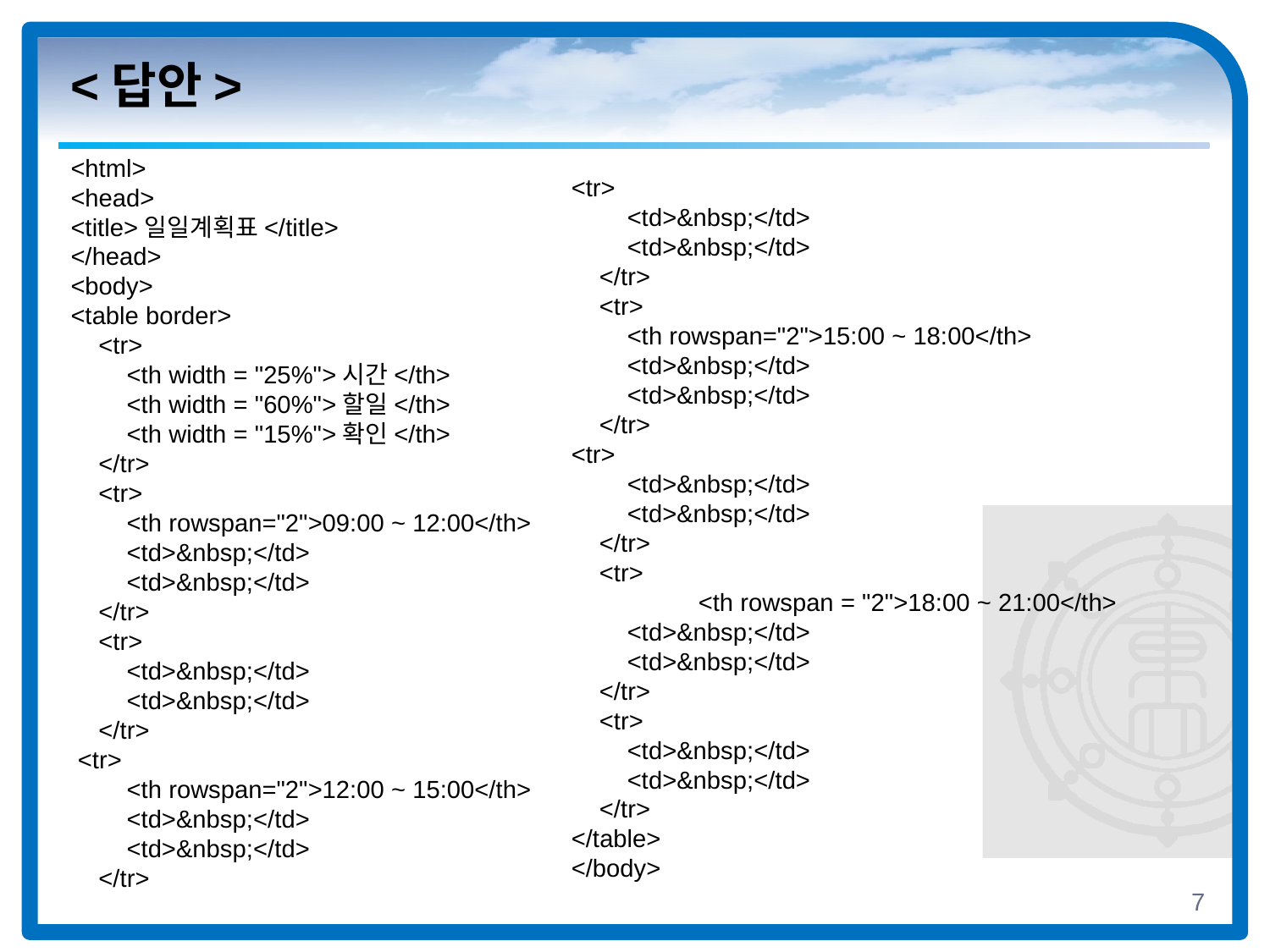

# <답안>
<html>
<head>
<title>일일계획표</title>
</head>
<body>
<table border>
    <tr>
        <th width = "25%">시간</th>
        <th width = "60%">할일</th>
        <th width = "15%">확인</th>
    </tr>
    <tr>
        <th rowspan="2">09:00 ~ 12:00</th>
        <td>&nbsp;</td>
        <td>&nbsp;</td>
    </tr>
    <tr>
        <td>&nbsp;</td>
        <td>&nbsp;</td>
    </tr>
 <tr>
        <th rowspan="2">12:00 ~ 15:00</th>
        <td>&nbsp;</td>
        <td>&nbsp;</td>
    </tr>

<tr>
        <td>&nbsp;</td>
        <td>&nbsp;</td>
    </tr>
    <tr>
        <th rowspan="2">15:00 ~ 18:00</th>
        <td>&nbsp;</td>
        <td>&nbsp;</td>
    </tr>
<tr>
        <td>&nbsp;</td>
        <td>&nbsp;</td>
    </tr>
    <tr>
    	<th rowspan = "2">18:00 ~ 21:00</th>
        <td>&nbsp;</td>
        <td>&nbsp;</td>
    </tr>
    <tr>
        <td>&nbsp;</td>
        <td>&nbsp;</td>
    </tr>
</table>
</body>
7